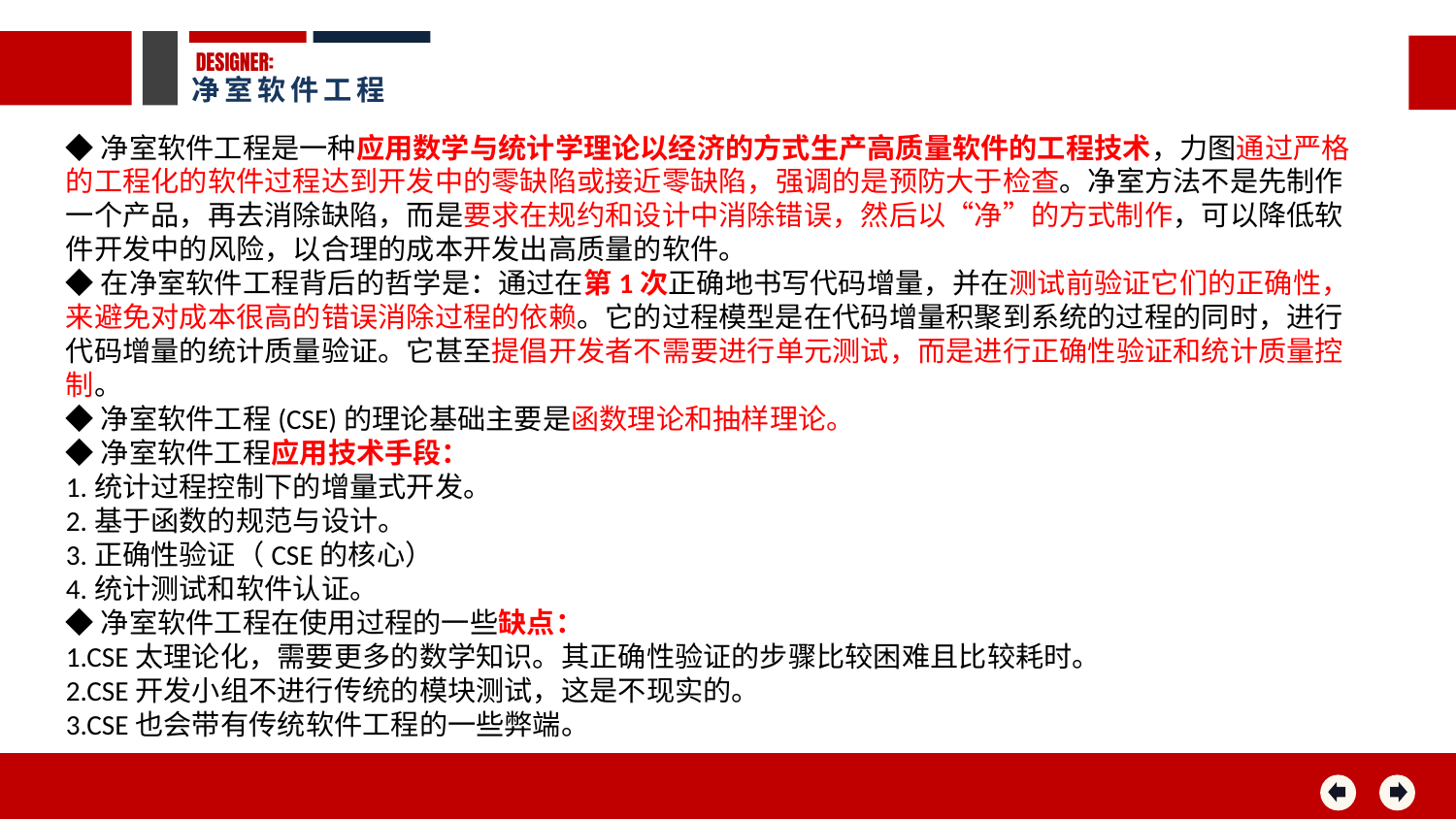

DESIGNER:
净室软件工程
◆净室软件工程是一种应用数学与统计学理论以经济的方式生产高质量软件的工程技术，力图通过严格的工程化的软件过程达到开发中的零缺陷或接近零缺陷，强调的是预防大于检查。净室方法不是先制作一个产品，再去消除缺陷，而是要求在规约和设计中消除错误，然后以“净”的方式制作，可以降低软件开发中的风险，以合理的成本开发出高质量的软件。
◆在净室软件工程背后的哲学是：通过在第1次正确地书写代码增量，并在测试前验证它们的正确性，来避免对成本很高的错误消除过程的依赖。它的过程模型是在代码增量积聚到系统的过程的同时，进行代码增量的统计质量验证。它甚至提倡开发者不需要进行单元测试，而是进行正确性验证和统计质量控制。
◆净室软件工程(CSE)的理论基础主要是函数理论和抽样理论。
◆净室软件工程应用技术手段：
1.统计过程控制下的增量式开发。
2.基于函数的规范与设计。
3.正确性验证（CSE的核心）
4.统计测试和软件认证。
◆净室软件工程在使用过程的一些缺点：
1.CSE太理论化，需要更多的数学知识。其正确性验证的步骤比较困难且比较耗时。
2.CSE开发小组不进行传统的模块测试，这是不现实的。
3.CSE也会带有传统软件工程的一些弊端。